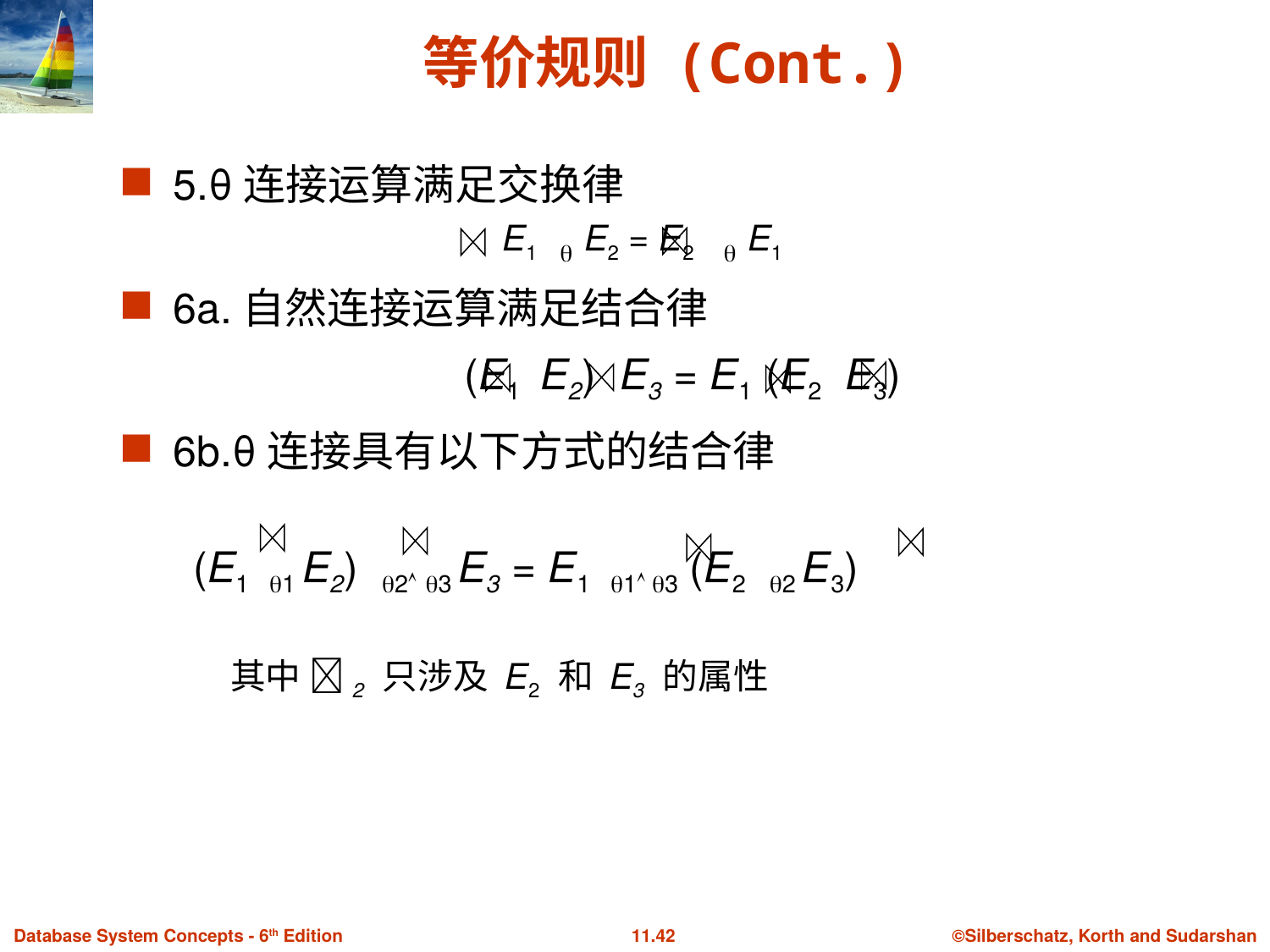

# 等价规则 (Cont.)
5.θ连接运算满足交换律
	E1    θ  E2 = E2   θ  E1
6a.自然连接运算满足结合律
 (E1   E2)  E3 = E1  (E2  E3)
6b.θ连接具有以下方式的结合律
 (E1   θ1 E2)  θ2∧ θ3 E3 = E1   θ1∧ θ3 (E2  θ2 E3)
     其中 θ2 只涉及 E2 和 E3 的属性